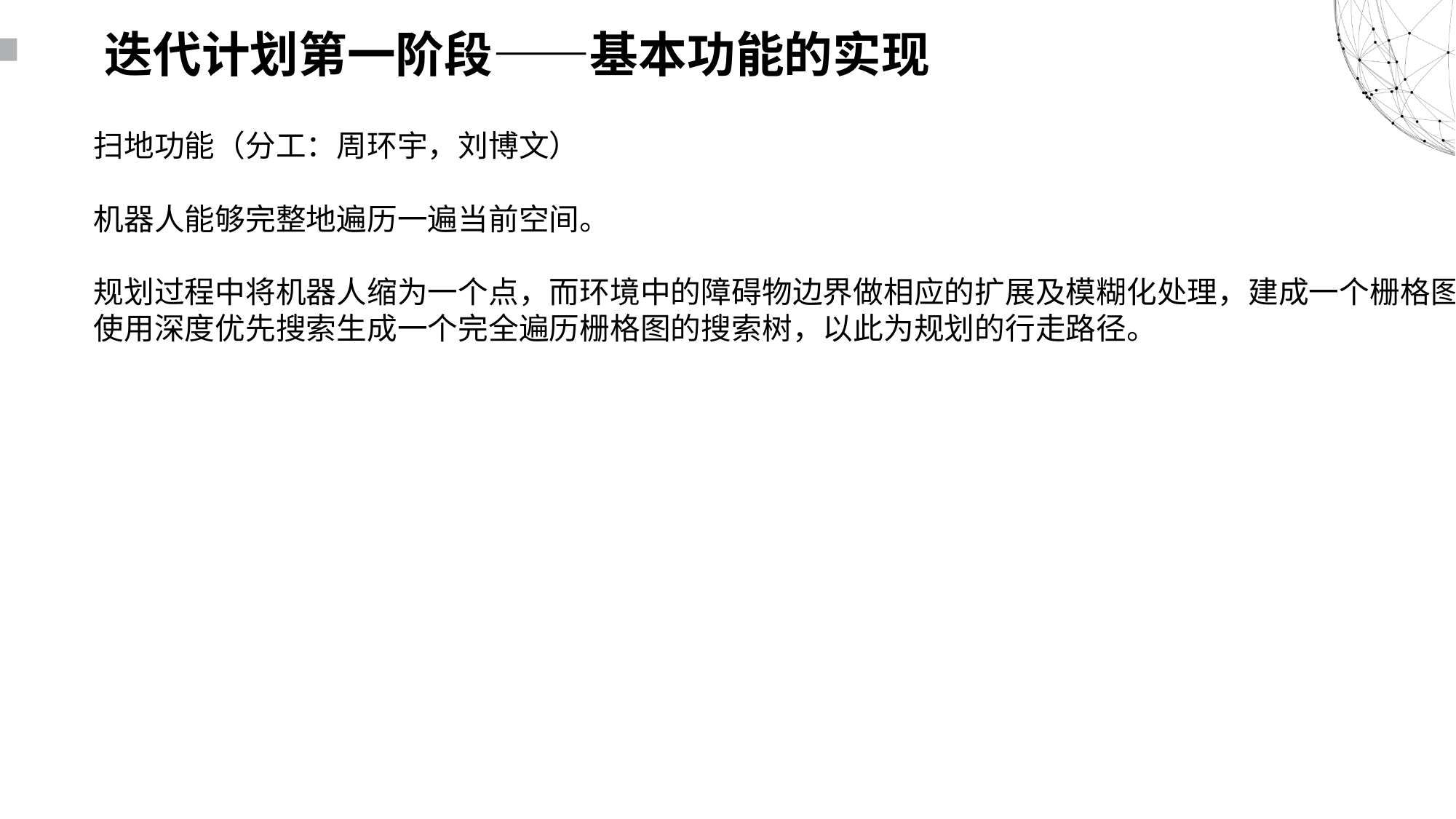

迭代计划第一阶段——基本功能的实现

扫地功能（分工：周环宇，刘博文）

机器人能够完整地遍历一遍当前空间。

规划过程中将机器人缩为一个点，而环境中的障碍物边界做相应的扩展及模糊化处理，建成一个栅格图。使用深度优先搜索生成一个完全遍历栅格图的搜索树，以此为规划的行走路径。